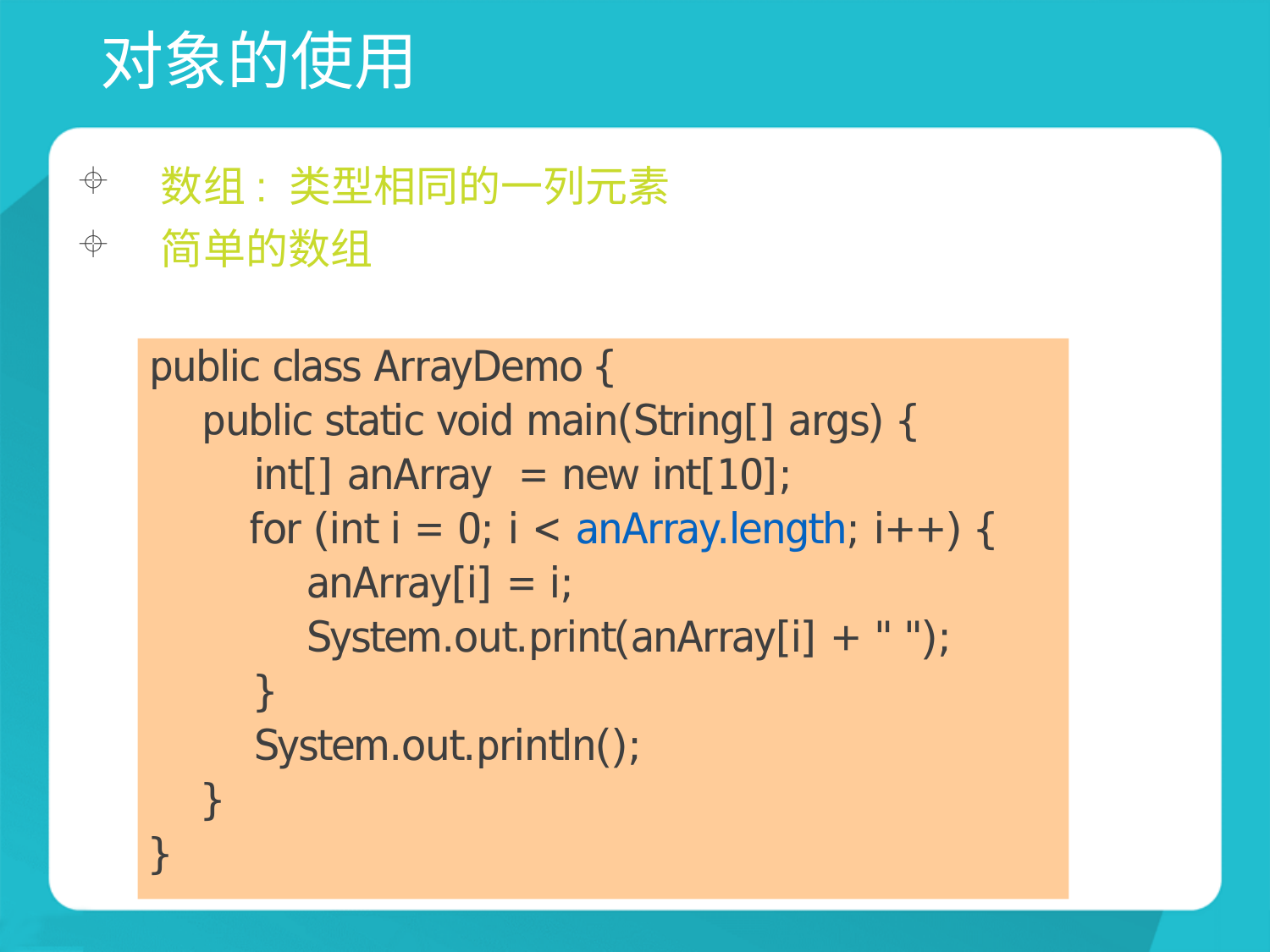

# 对象的使用
数组: 类型相同的一列元素
简单的数组
public class ArrayDemo {
    public static void main(String[] args) {
        int[] anArray  = new int[10];
	    for (int i = 0; i < anArray.length; i++) {
            anArray[i] = i;
            System.out.print(anArray[i] + " ");
        }
        System.out.println();
    }
}
72